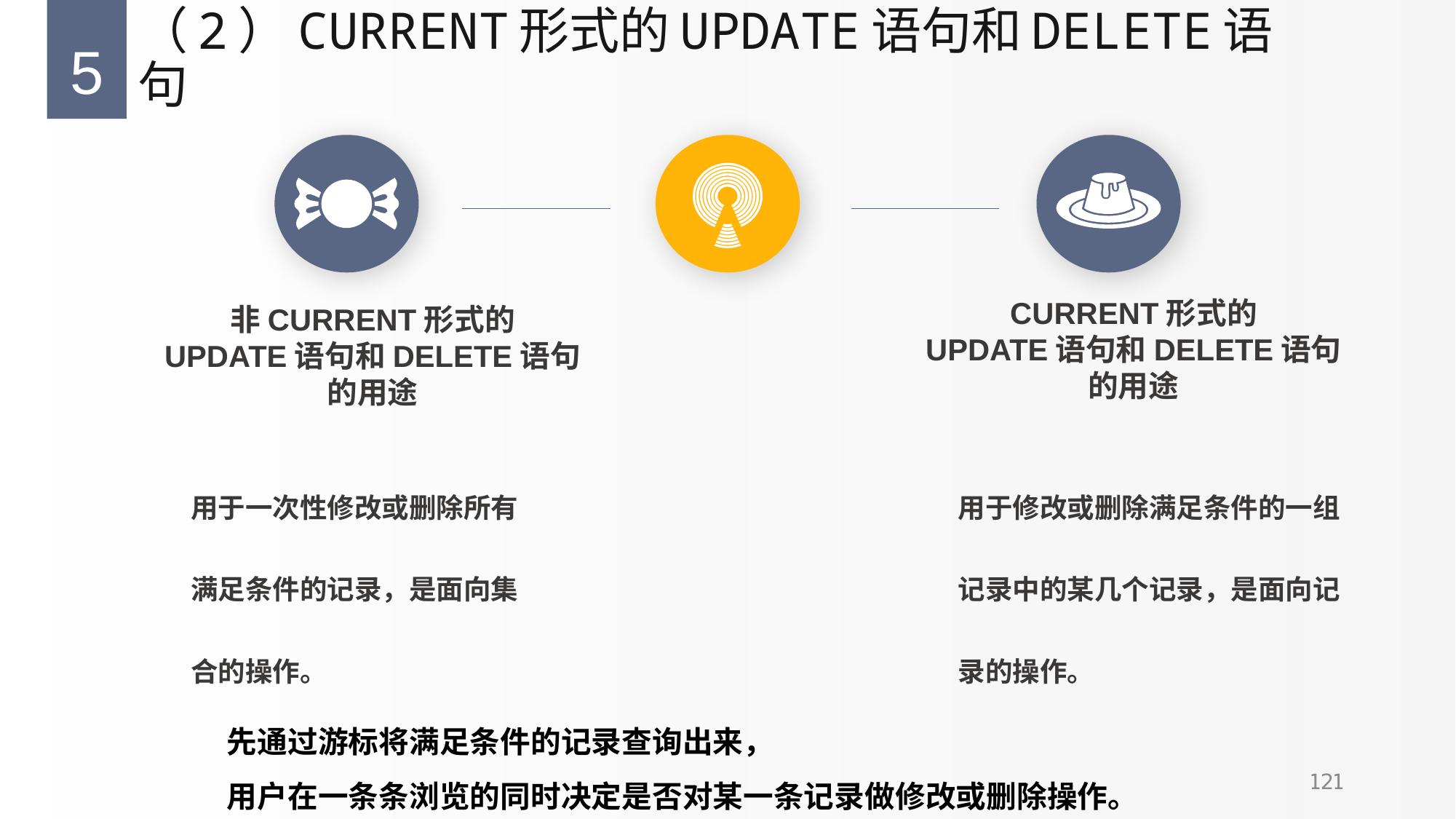

# （2）CURRENT形式的UPDATE语句和DELETE语句

CURRENT形式的
UPDATE语句和DELETE语句
的用途
非CURRENT形式的
UPDATE语句和DELETE语句
的用途
用于一次性修改或删除所有满足条件的记录，是面向集合的操作。
用于修改或删除满足条件的一组记录中的某几个记录，是面向记录的操作。
先通过游标将满足条件的记录查询出来，
用户在一条条浏览的同时决定是否对某一条记录做修改或删除操作。
121